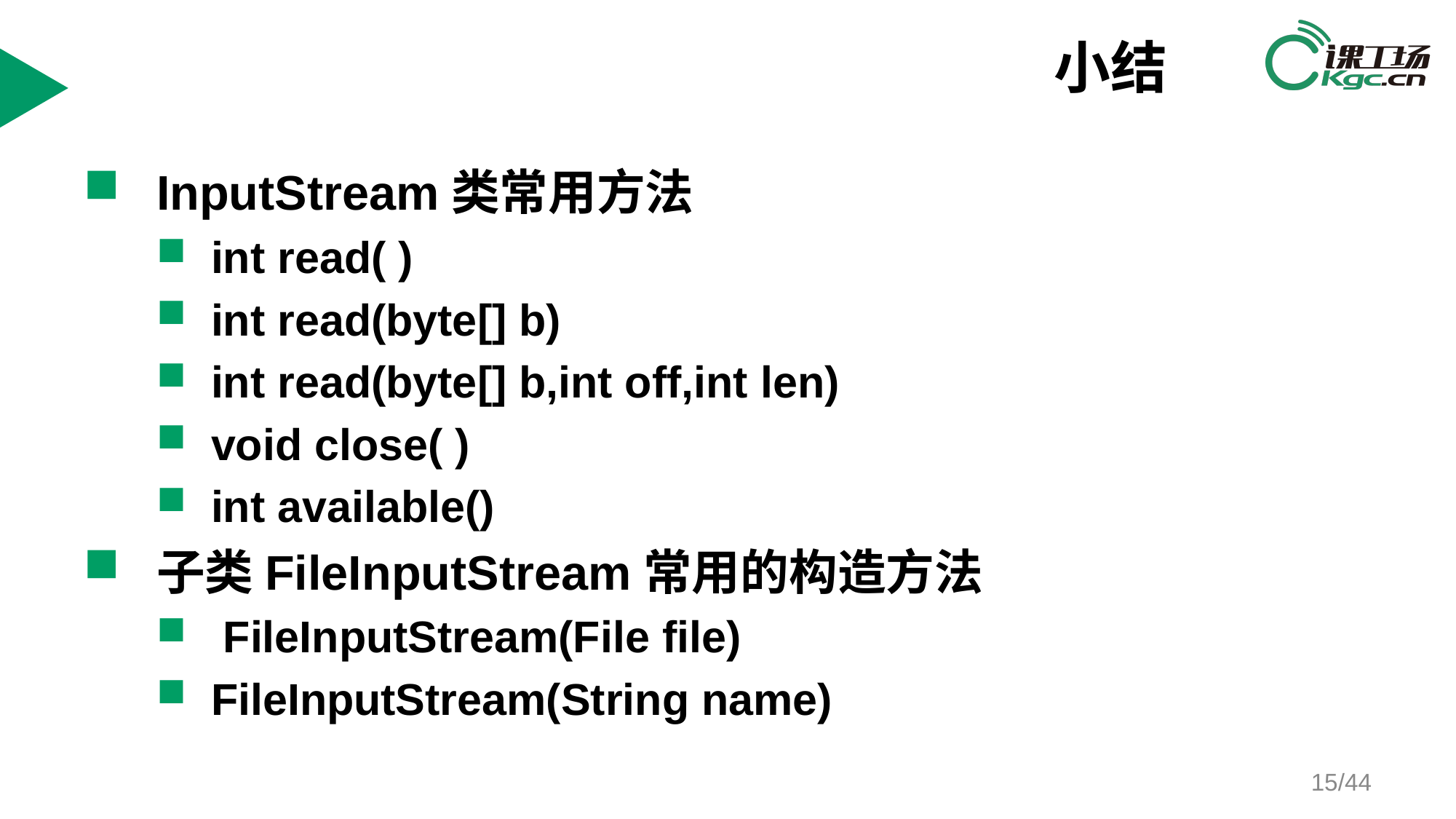

# 小结
InputStream类常用方法
int read( )
int read(byte[] b)
int read(byte[] b,int off,int len)
void close( )
int available()
子类FileInputStream常用的构造方法
 FileInputStream(File file)
FileInputStream(String name)
15/44